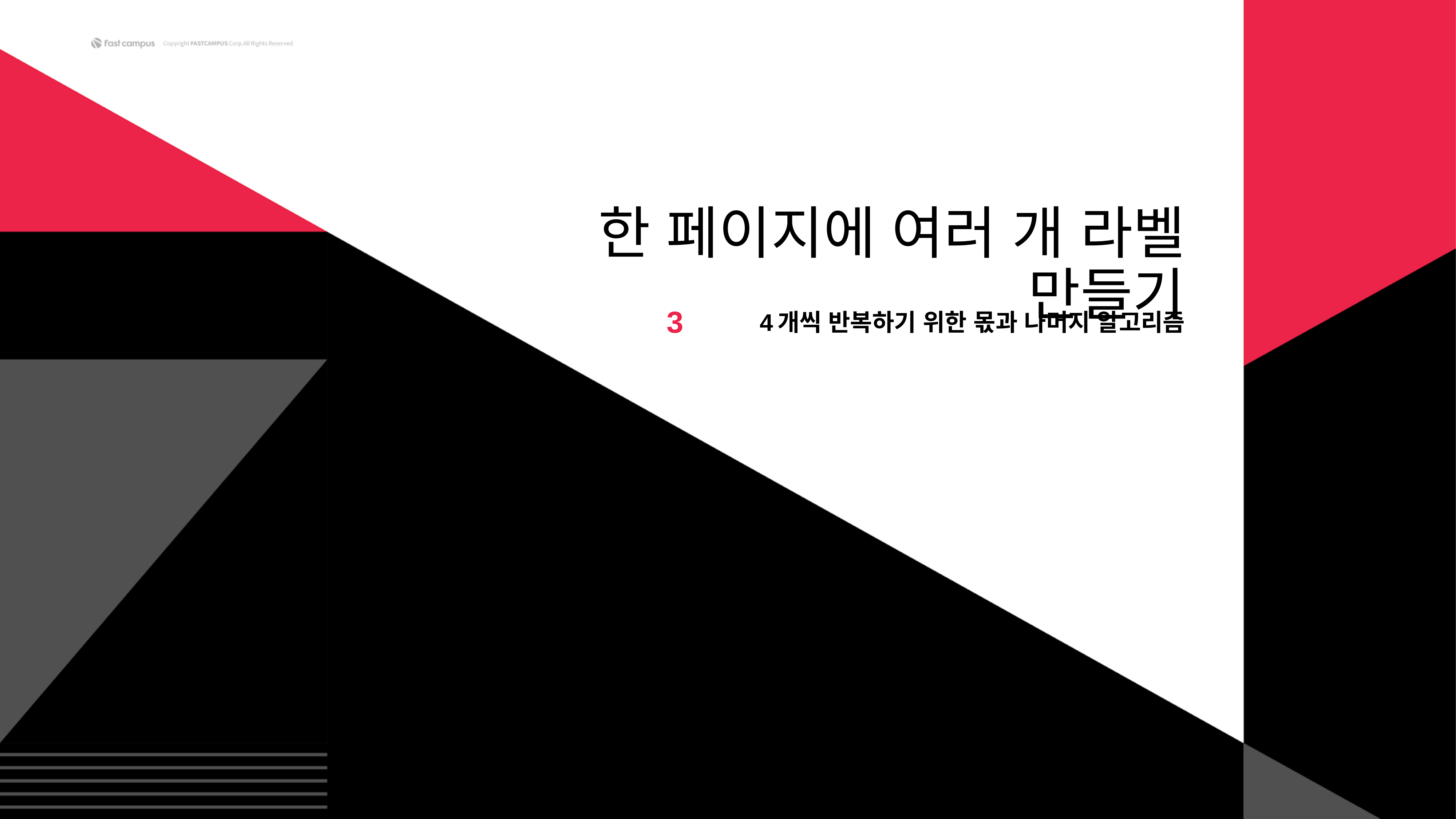

# 한 페이지에 여러 개 라벨 만들기
3
4개씩 반복하기 위한 몫과 나머지 알고리즘